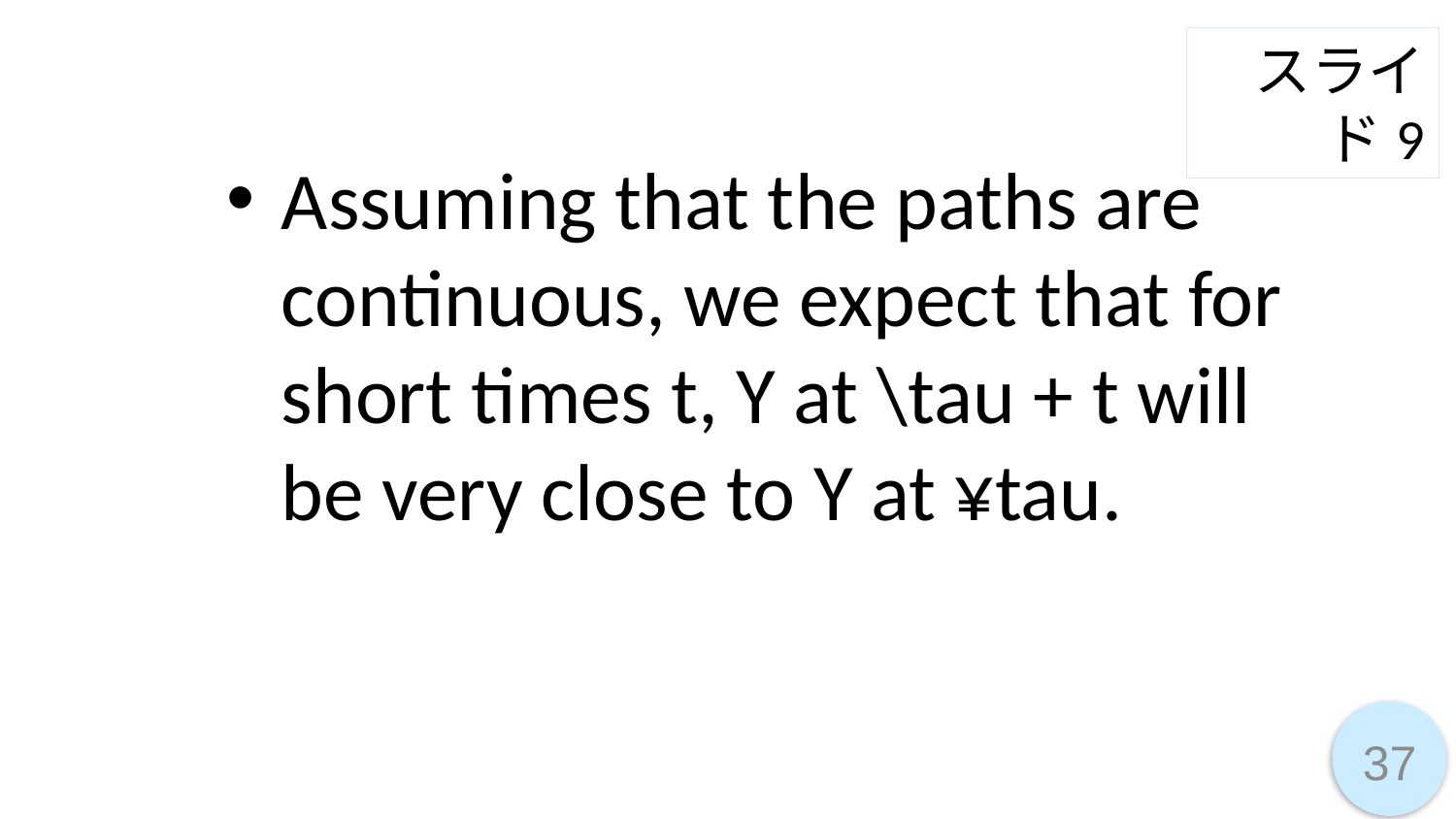

スライド9
Assuming that the paths are continuous, we expect that for short times t, Y at \tau + t will be very close to Y at ¥tau.
37